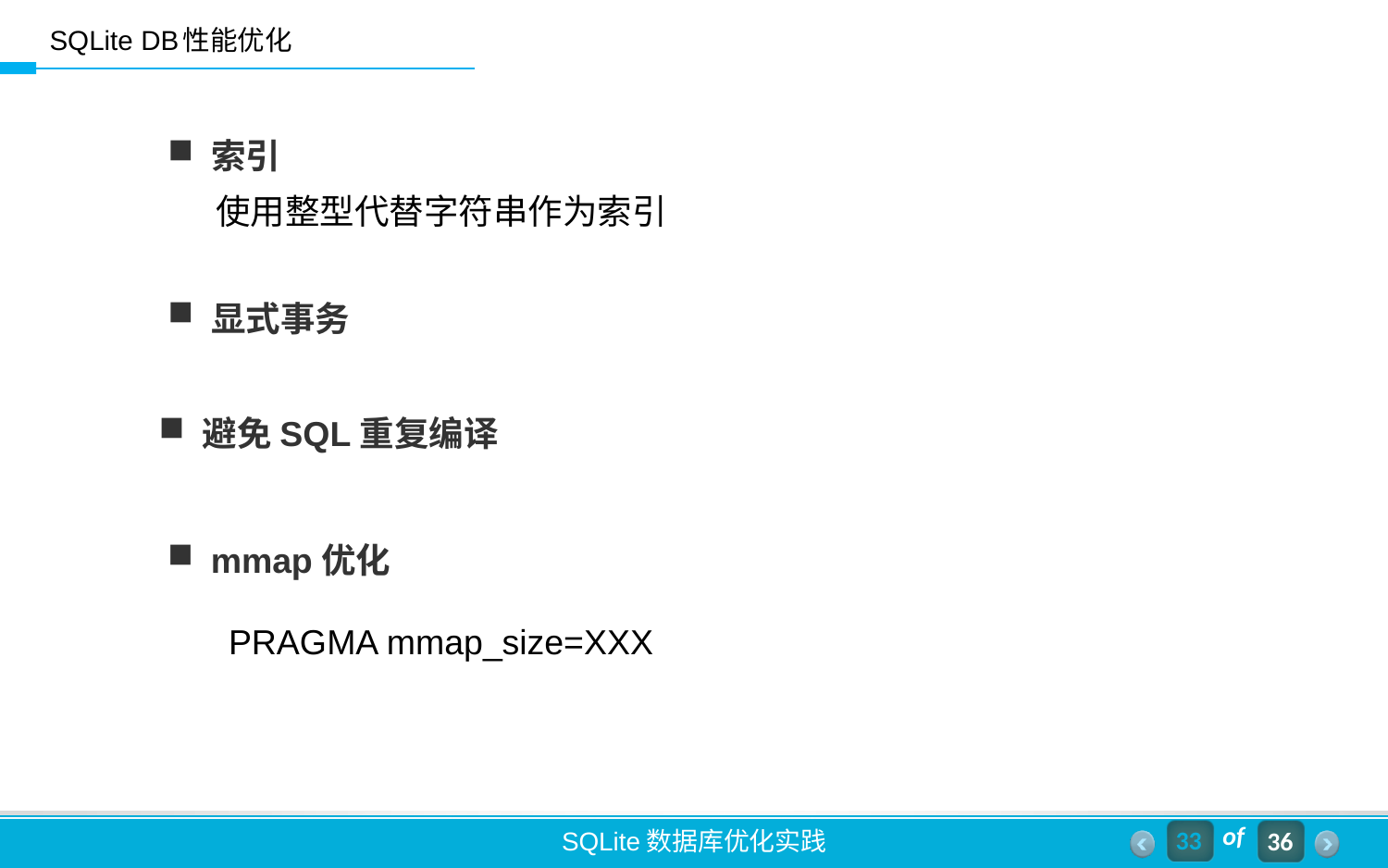

# SQLite DB性能优化

索引
使用整型代替字符串作为索引
显式事务
避免SQL重复编译
mmap优化
PRAGMA mmap_size=XXX
33